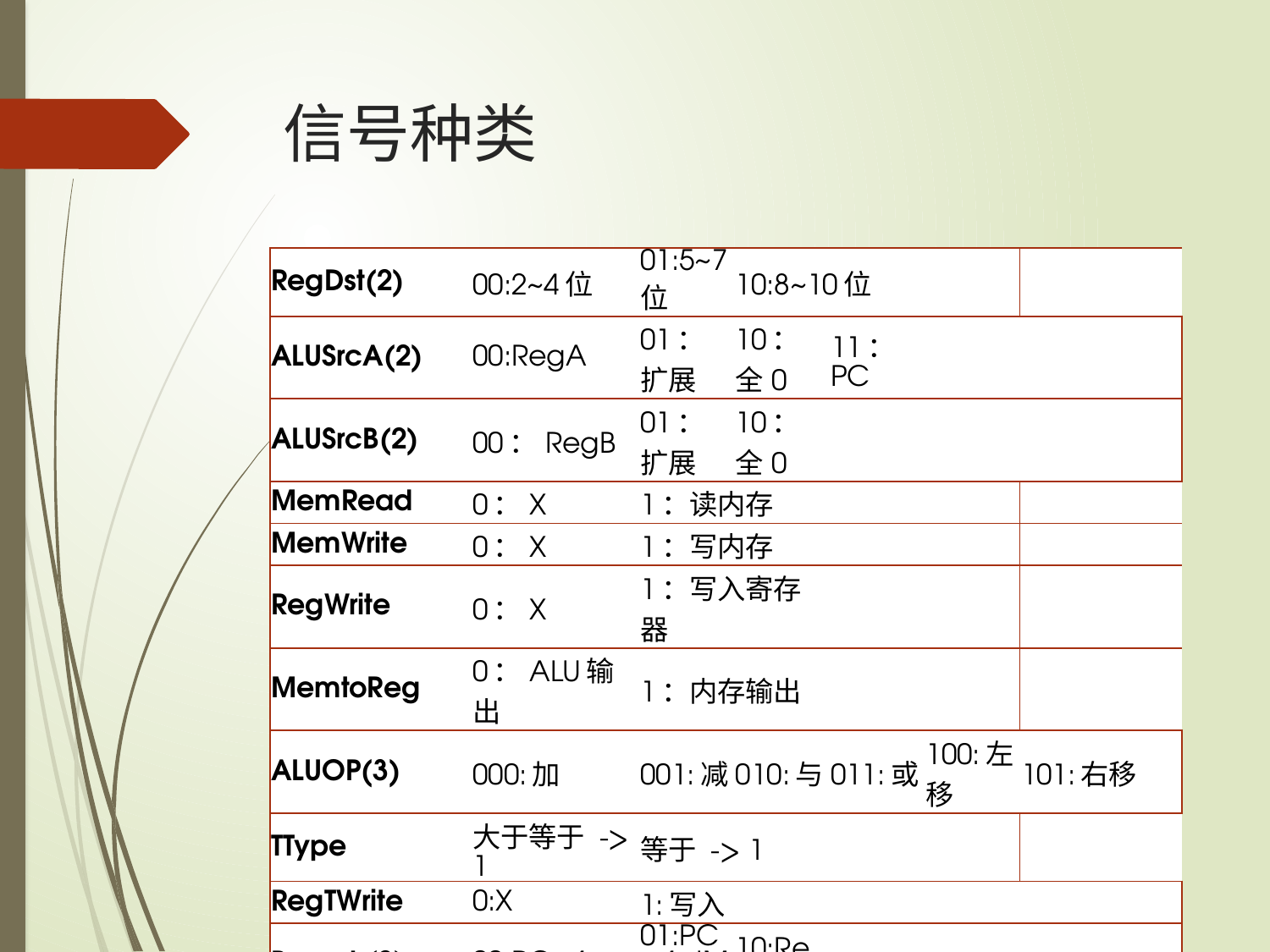

# 信号种类
| RegDst(2) | 00:2~4位 | 01:5~7位 | 10:8~10位 |  |  |  |
| --- | --- | --- | --- | --- | --- | --- |
| ALUSrcA(2) | 00:RegA | 01：扩展 | 10：全0 | 11：PC |  |  |
| ALUSrcB(2) | 00：RegB | 01：扩展 | 10：全0 |  |  |  |
| MemRead | 0：X | 1：读内存 |  |  |  |  |
| MemWrite | 0：X | 1：写内存 |  |  |  |  |
| RegWrite | 0：X | 1：写入寄存器 |  |  |  |  |
| MemtoReg | 0：ALU输出 | 1：内存输出 |  |  |  |  |
| ALUOP(3) | 000:加 | 001:减 | 010:与 | 011:或 | 100:左移 | 101:右移 |
| TType | 大于等于 -> 1 | 等于 -> 1 |  |  |  |  |
| RegTWrite | 0:X | 1:写入 |  |  |  |  |
| Branch(2) | 00:PC+4 | 01:PC+4+IMM | 10:RegA |  |  |  |